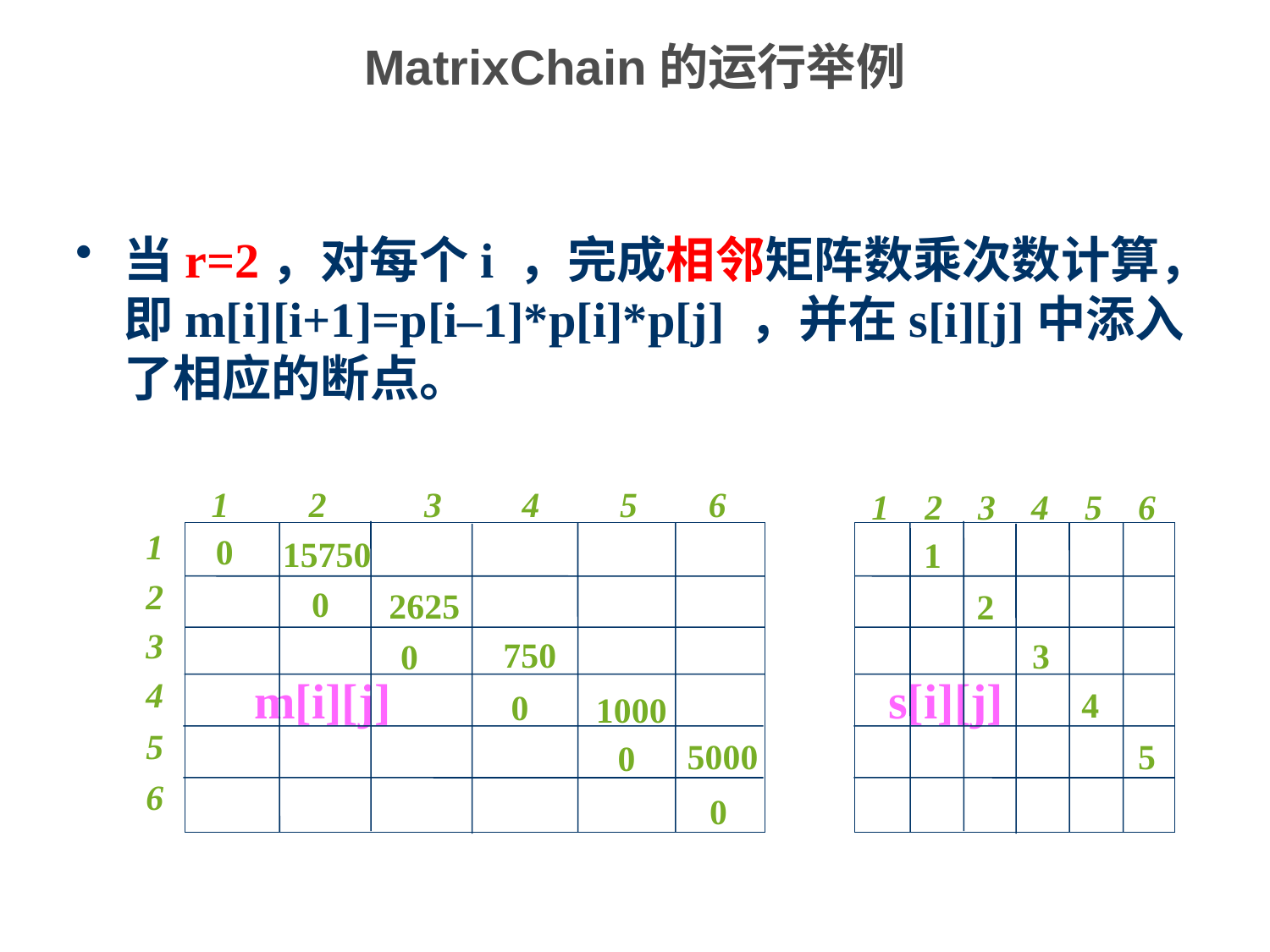

# MatrixChain的运行举例
当r=2，对每个i ，完成相邻矩阵数乘次数计算，即m[i][i+1]=p[i–1]*p[i]*p[j] ，并在s[i][j]中添入了相应的断点。
      1         2           3         4         5        6
1
2
3
4
5
6

m[i][j]
1    2    3    4    5    6

s[i][j]
0
15750
1
0
2625
2
750
3
0
4
0
1000
5
5000
0
0